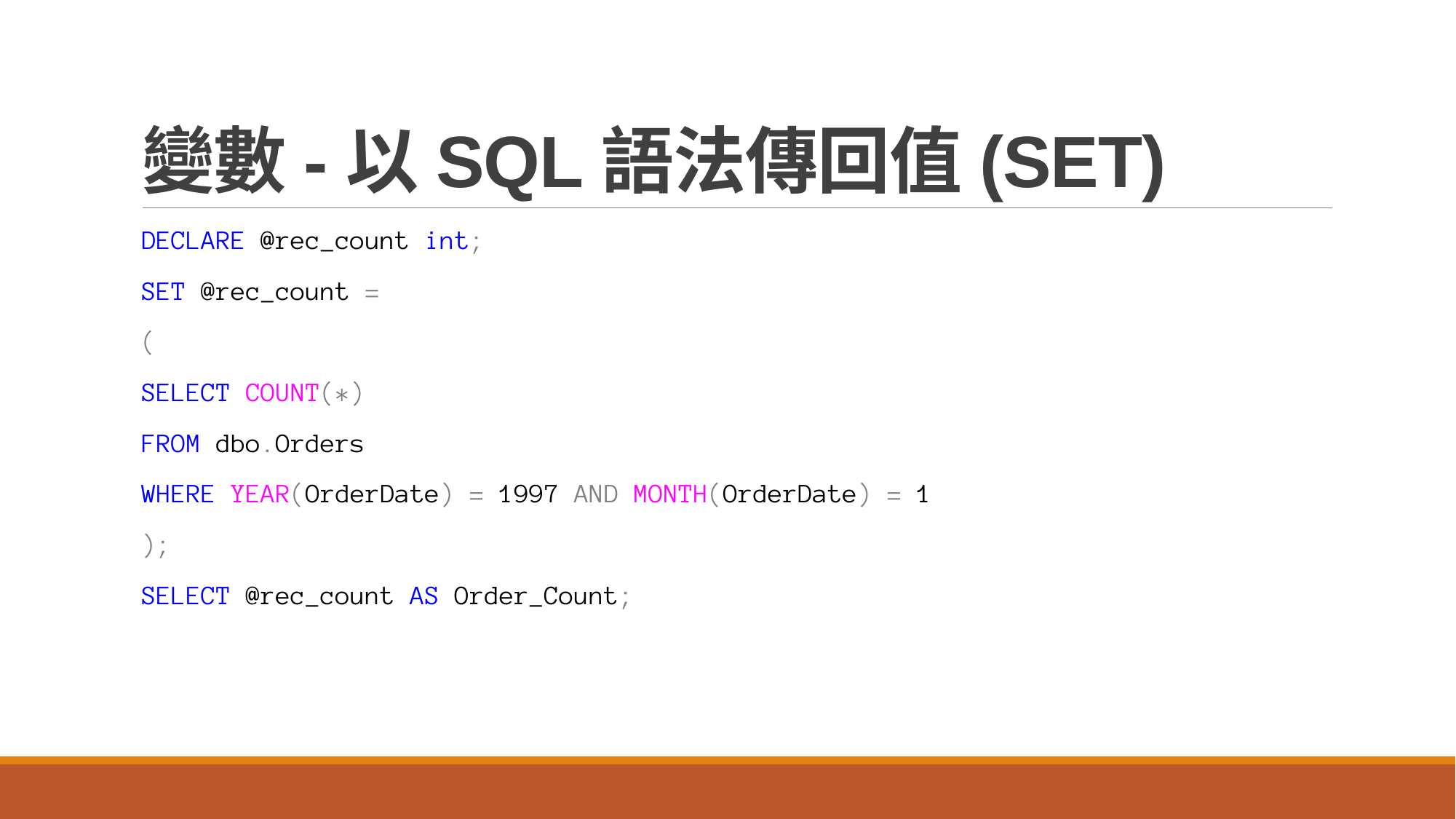

# 變數-以SQL語法傳回值(SET)
DECLARE @rec_count int;
SET @rec_count =
(
SELECT COUNT(*)
FROM dbo.Orders
WHERE YEAR(OrderDate) = 1997 AND MONTH(OrderDate) = 1
);
SELECT @rec_count AS Order_Count;